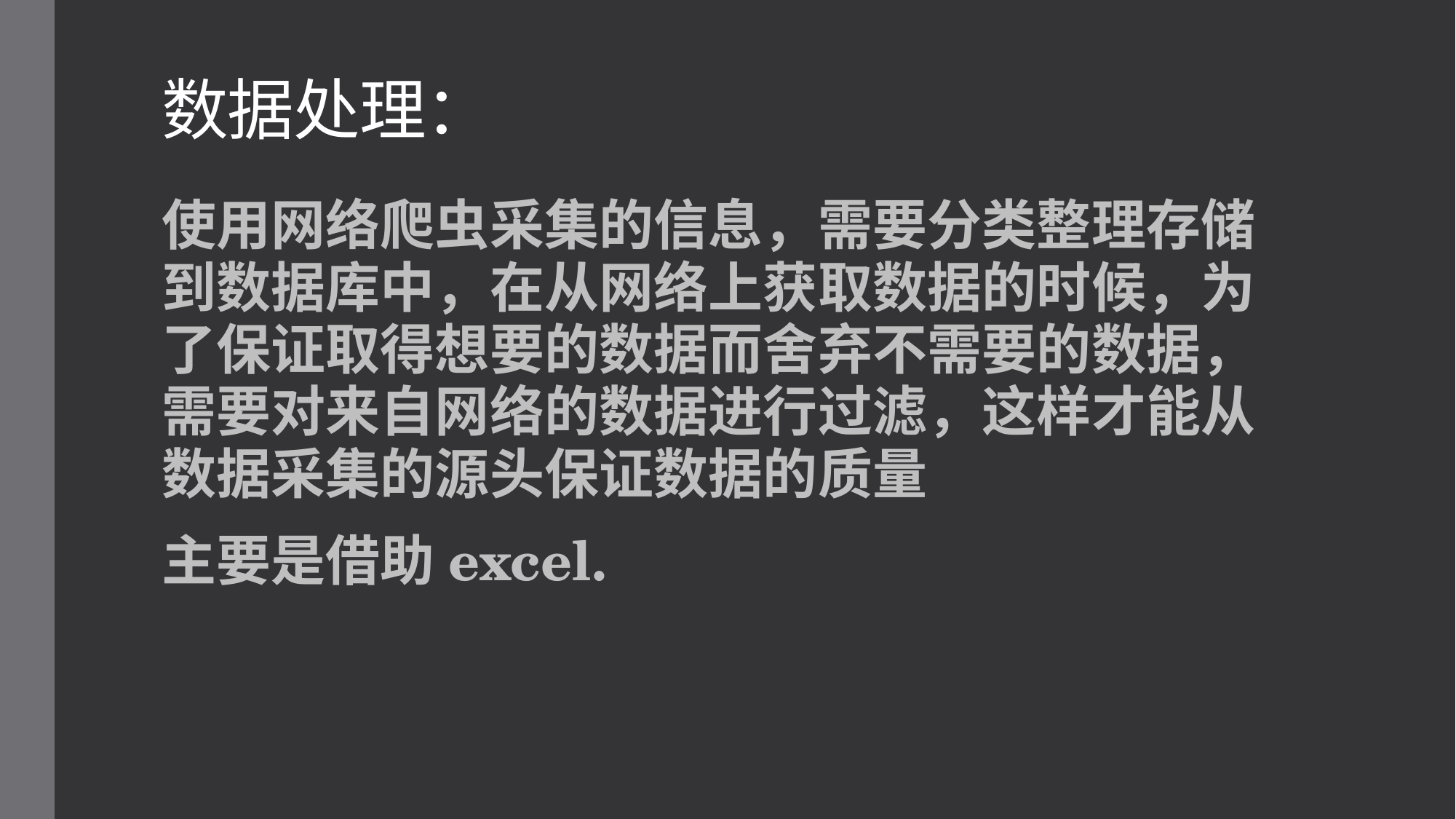

# 数据处理：
使用网络爬虫采集的信息，需要分类整理存储到数据库中，在从网络上获取数据的时候，为了保证取得想要的数据而舍弃不需要的数据，需要对来自网络的数据进行过滤，这样才能从数据采集的源头保证数据的质量
主要是借助excel.